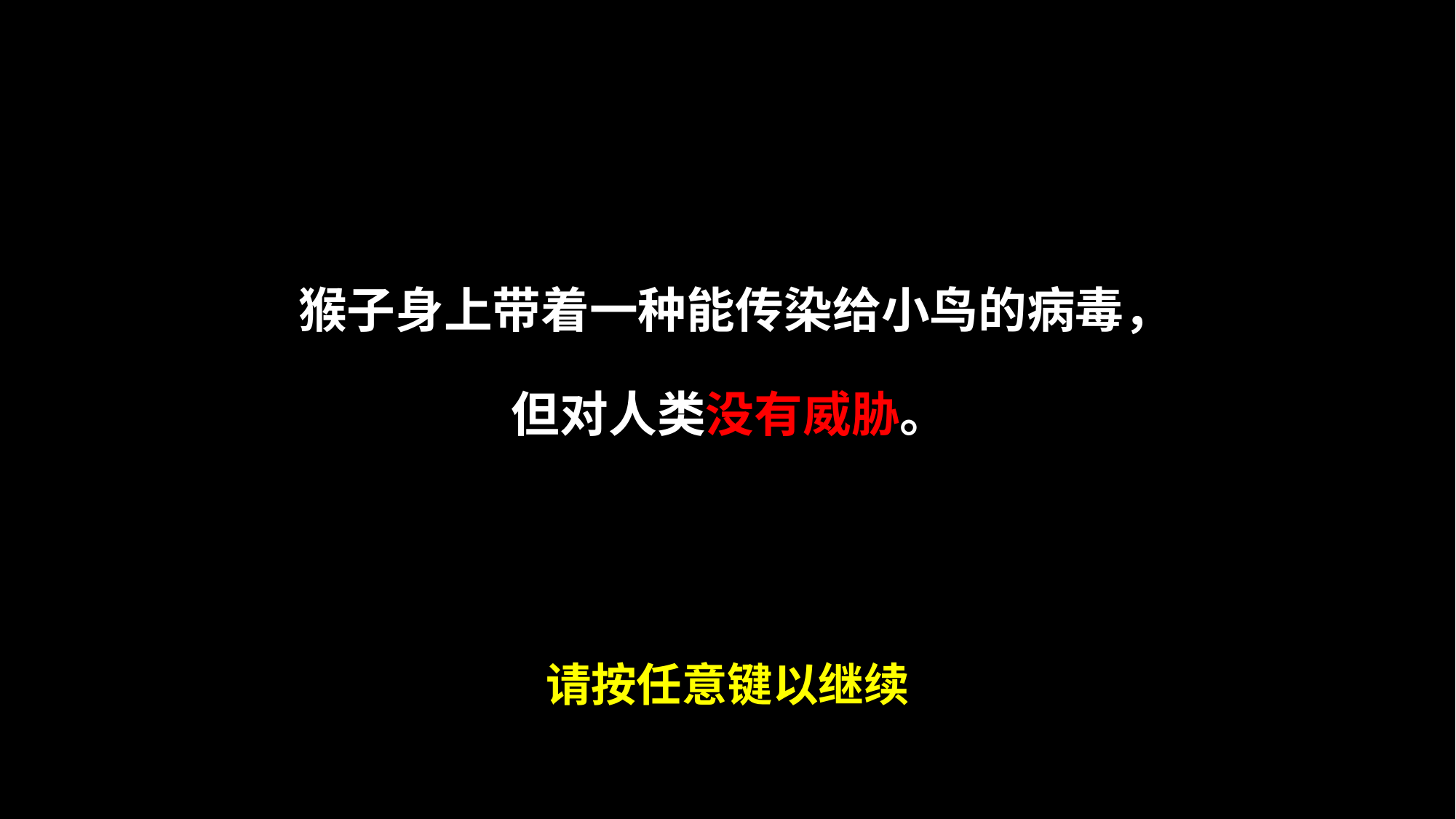

# 猴子身上带着一种能传染给小鸟的病毒， 但对人类没有威胁。
请按任意键以继续